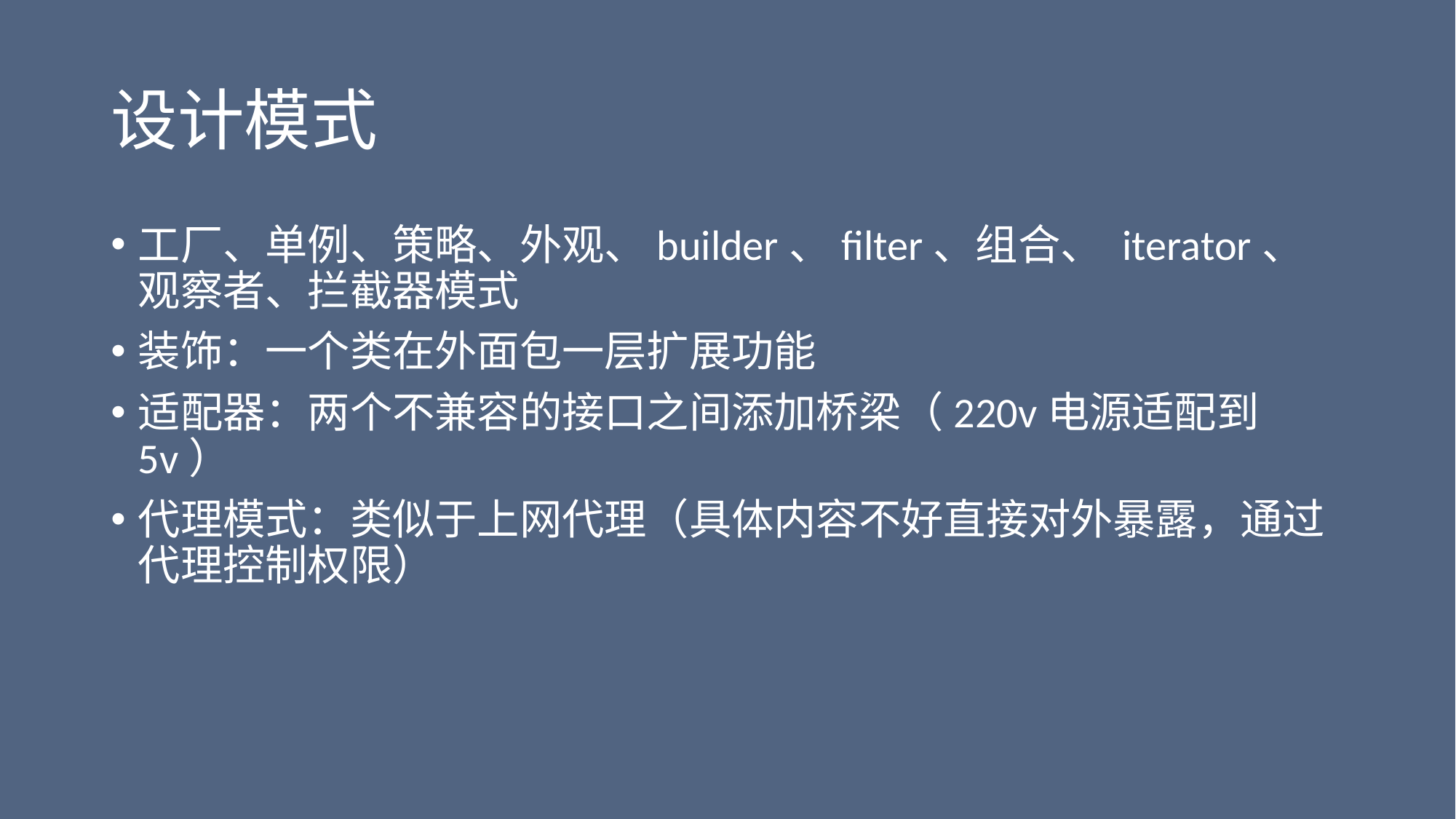

# 设计模式
工厂、单例、策略、外观、builder、filter、组合、 iterator、观察者、拦截器模式
装饰：一个类在外面包一层扩展功能
适配器：两个不兼容的接口之间添加桥梁（220v电源适配到5v）
代理模式：类似于上网代理（具体内容不好直接对外暴露，通过代理控制权限）